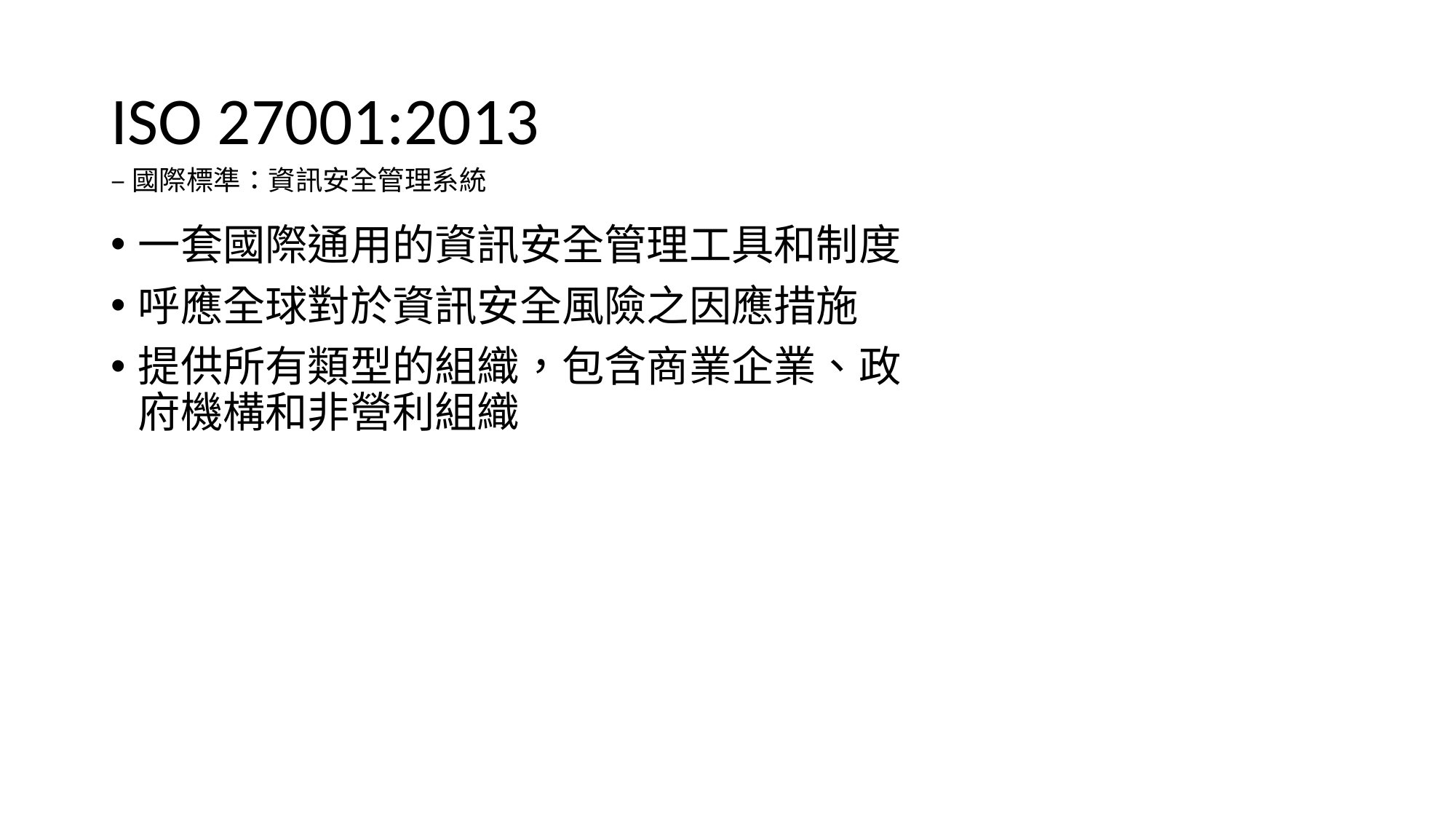

# ISO 27001:2013
–國際標準：資訊安全管理系統
一套國際通用的資訊安全管理工具和制度
呼應全球對於資訊安全風險之因應措施
提供所有類型的組織，包含商業企業、政府機構和非營利組織